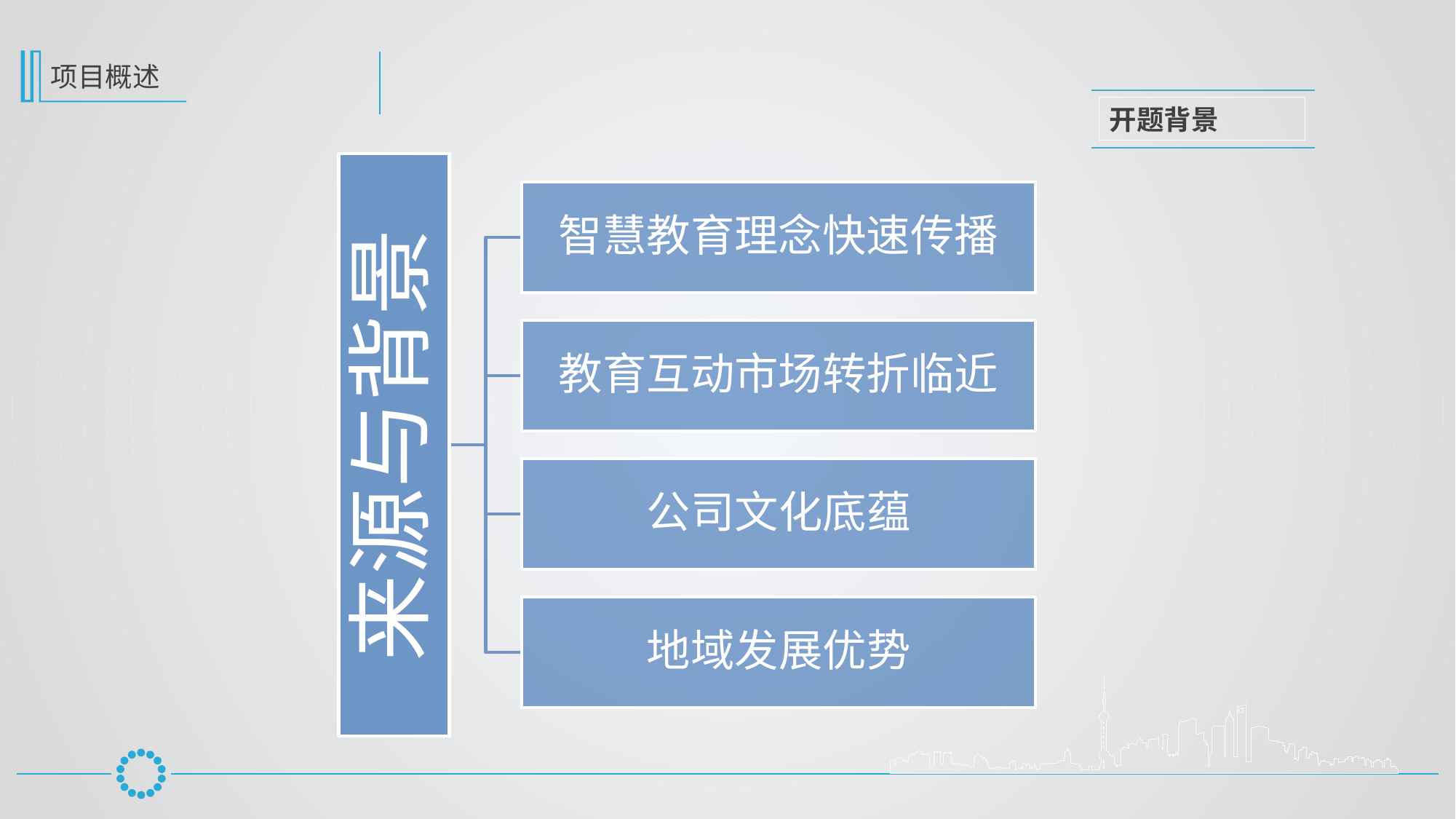

开题背景

来源与背景
智慧教育理念快速传播
教育互动市场转折临近
公司文化底蕴
地域发展优势
6